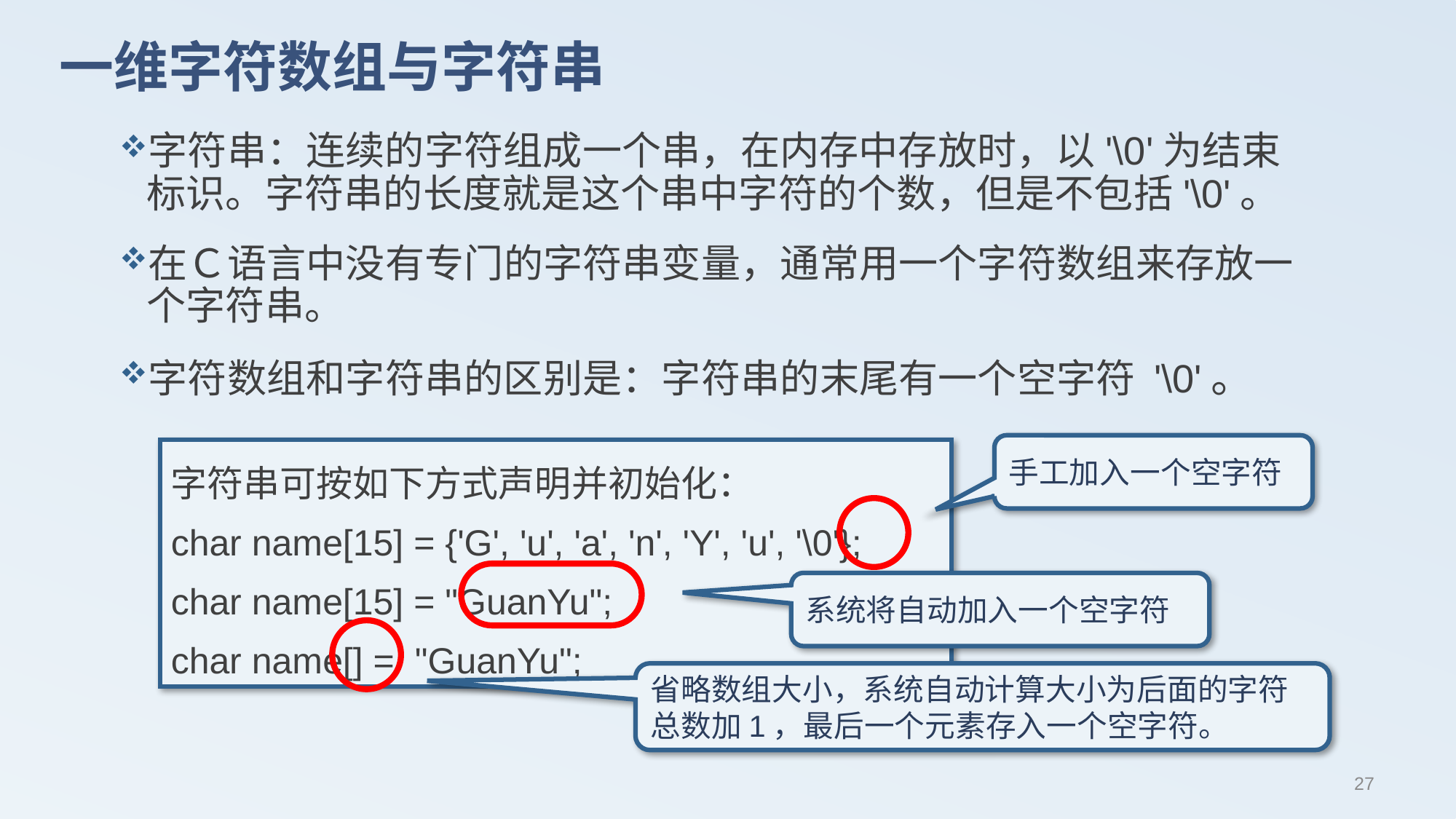

# 一维字符数组与字符串
字符串：连续的字符组成一个串，在内存中存放时，以'\0'为结束标识。字符串的长度就是这个串中字符的个数，但是不包括'\0'。
在Ｃ语言中没有专门的字符串变量，通常用一个字符数组来存放一个字符串。
字符数组和字符串的区别是：字符串的末尾有一个空字符 '\0'。

手工加入一个空字符
字符串可按如下方式声明并初始化：
char name[15] = {'G', 'u', 'a', 'n', 'Y', 'u', '\0'};
char name[15] = "GuanYu";
char name[] =  "GuanYu";

系统将自动加入一个空字符

省略数组大小，系统自动计算大小为后面的字符总数加1，最后一个元素存入一个空字符。